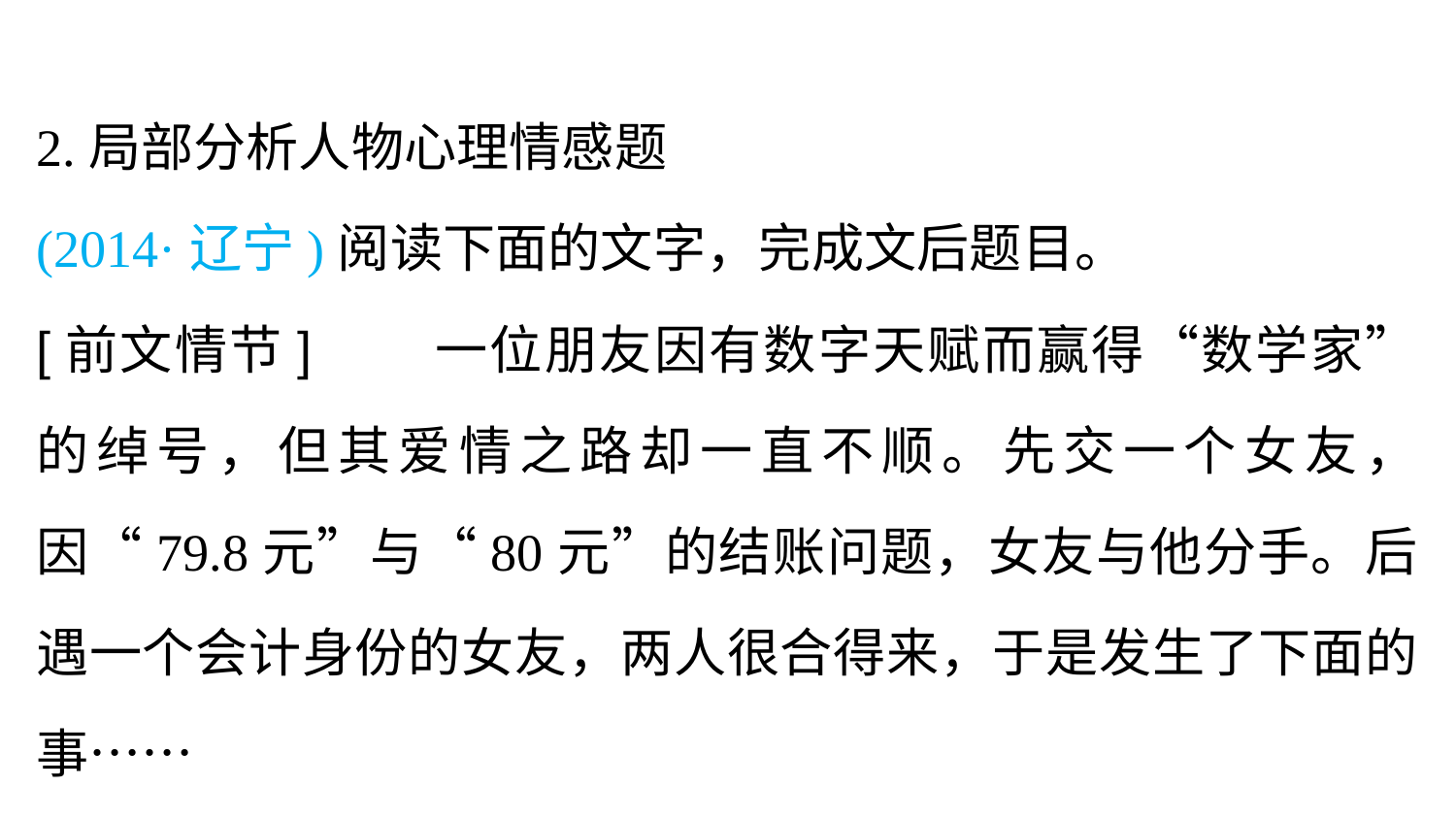

2.局部分析人物心理情感题
(2014·辽宁)阅读下面的文字，完成文后题目。
[前文情节]　　一位朋友因有数字天赋而赢得“数学家”的绰号，但其爱情之路却一直不顺。先交一个女友，因“79.8元”与“80元”的结账问题，女友与他分手。后遇一个会计身份的女友，两人很合得来，于是发生了下面的事……